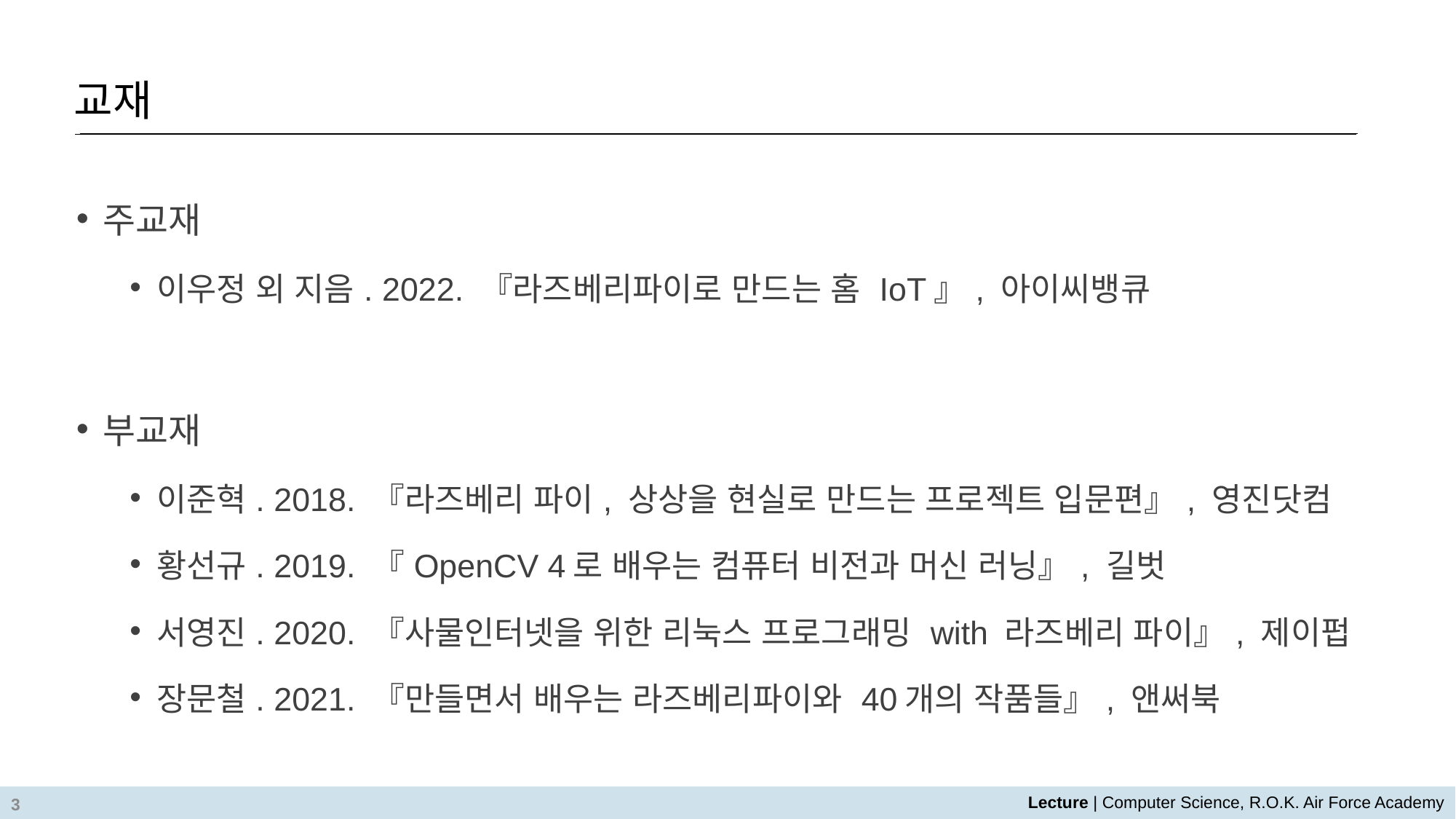

교재
주교재
이우정 외 지음. 2022. 『라즈베리파이로 만드는 홈 IoT』, 아이씨뱅큐

부교재
이준혁. 2018. 『라즈베리 파이, 상상을 현실로 만드는 프로젝트 입문편』, 영진닷컴
황선규. 2019. 『OpenCV 4로 배우는 컴퓨터 비전과 머신 러닝』, 길벗
서영진. 2020. 『사물인터넷을 위한 리눅스 프로그래밍 with 라즈베리 파이』, 제이펍
장문철. 2021. 『만들면서 배우는 라즈베리파이와 40개의 작품들』, 앤써북
3